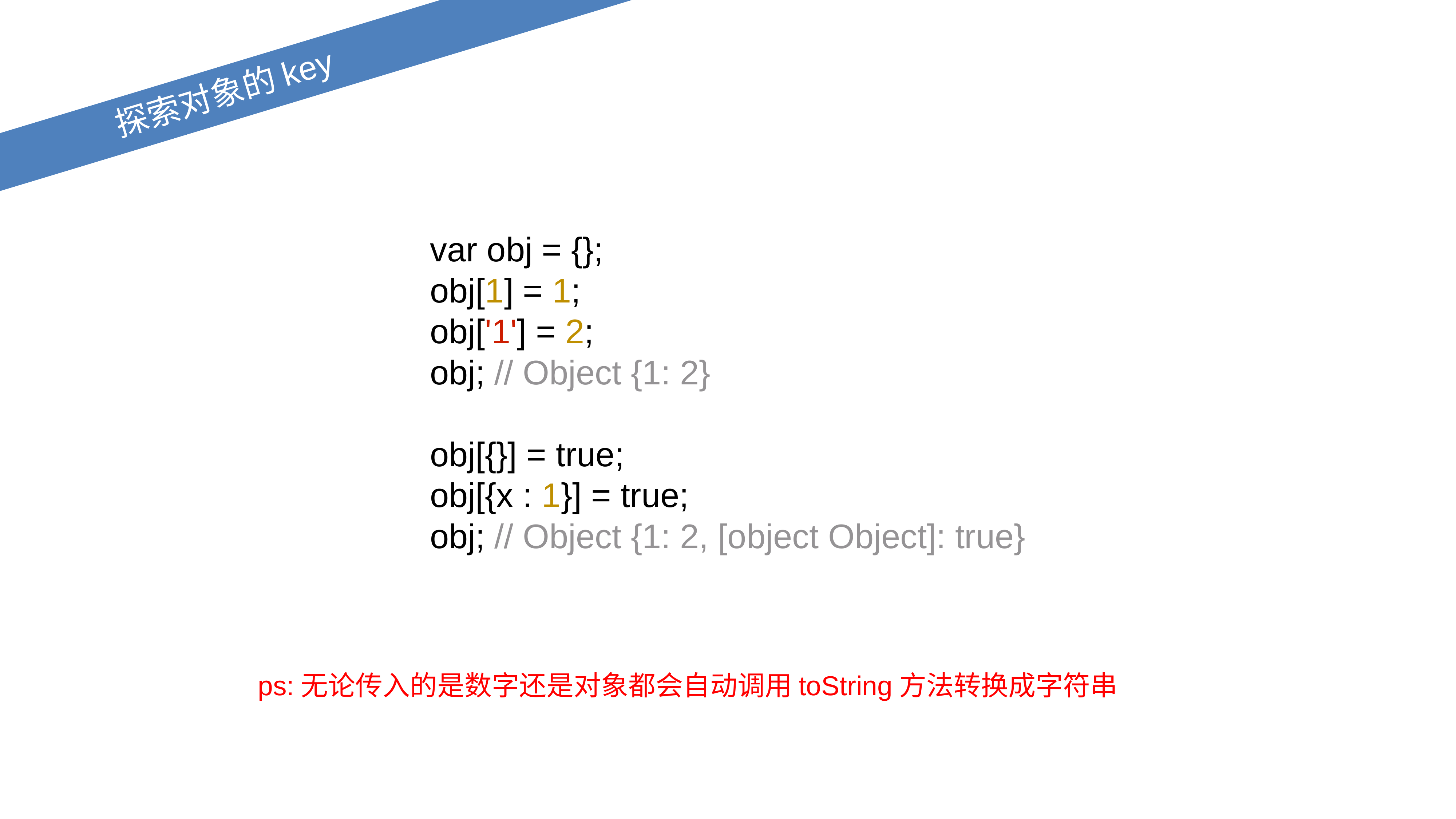

探索对象的key
var obj = {};
obj[1] = 1;
obj['1'] = 2;
obj; // Object {1: 2}

obj[{}] = true;
obj[{x : 1}] = true;
obj; // Object {1: 2, [object Object]: true}
ps:无论传入的是数字还是对象都会自动调用toString方法转换成字符串